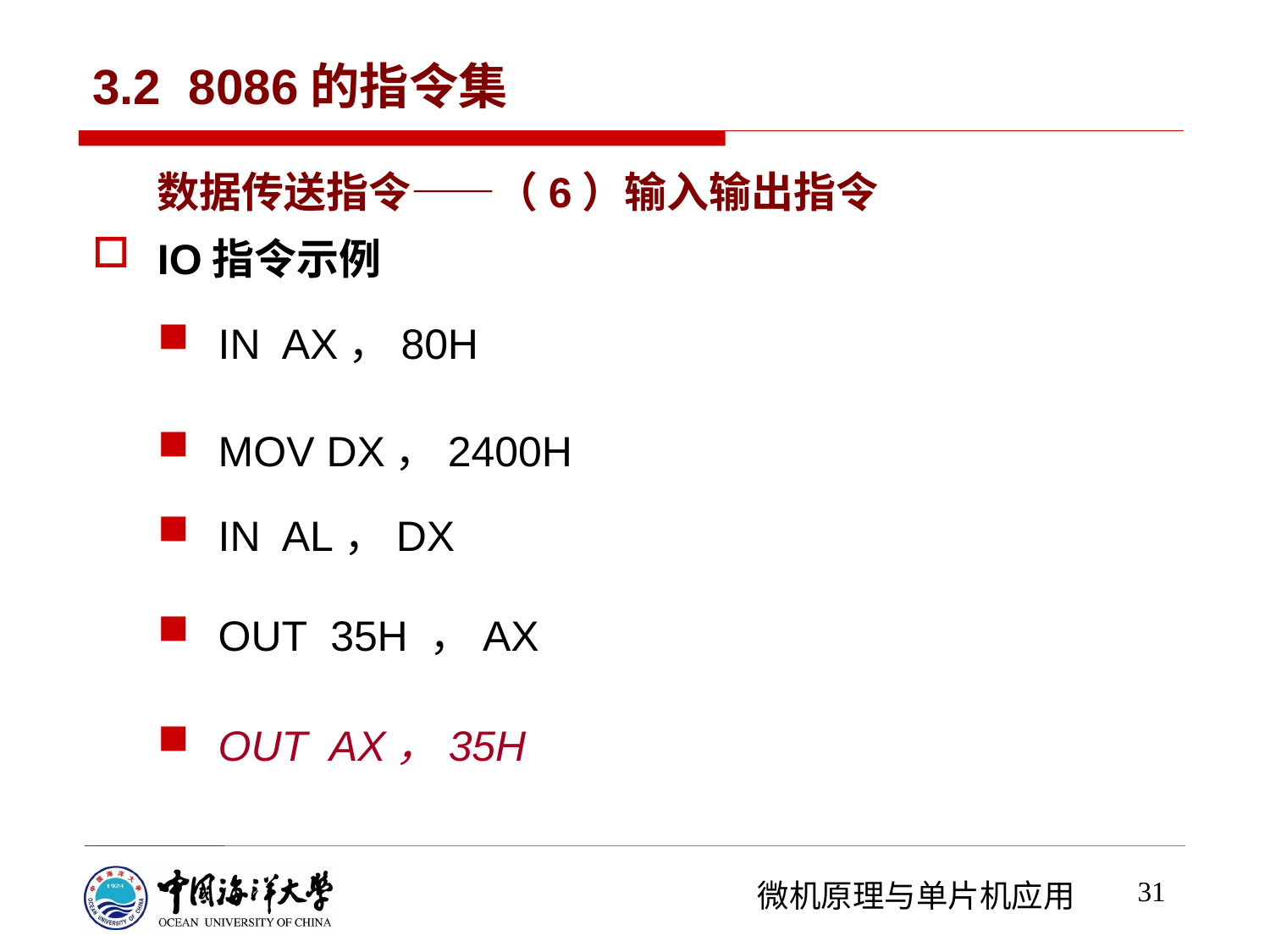

# 3.2  8086的指令集
数据传送指令——（6）输入输出指令
IO指令示例
IN  AX，80H
MOV DX，2400H
IN  AL，DX
OUT  35H ，AX
OUT  AX，35H

31